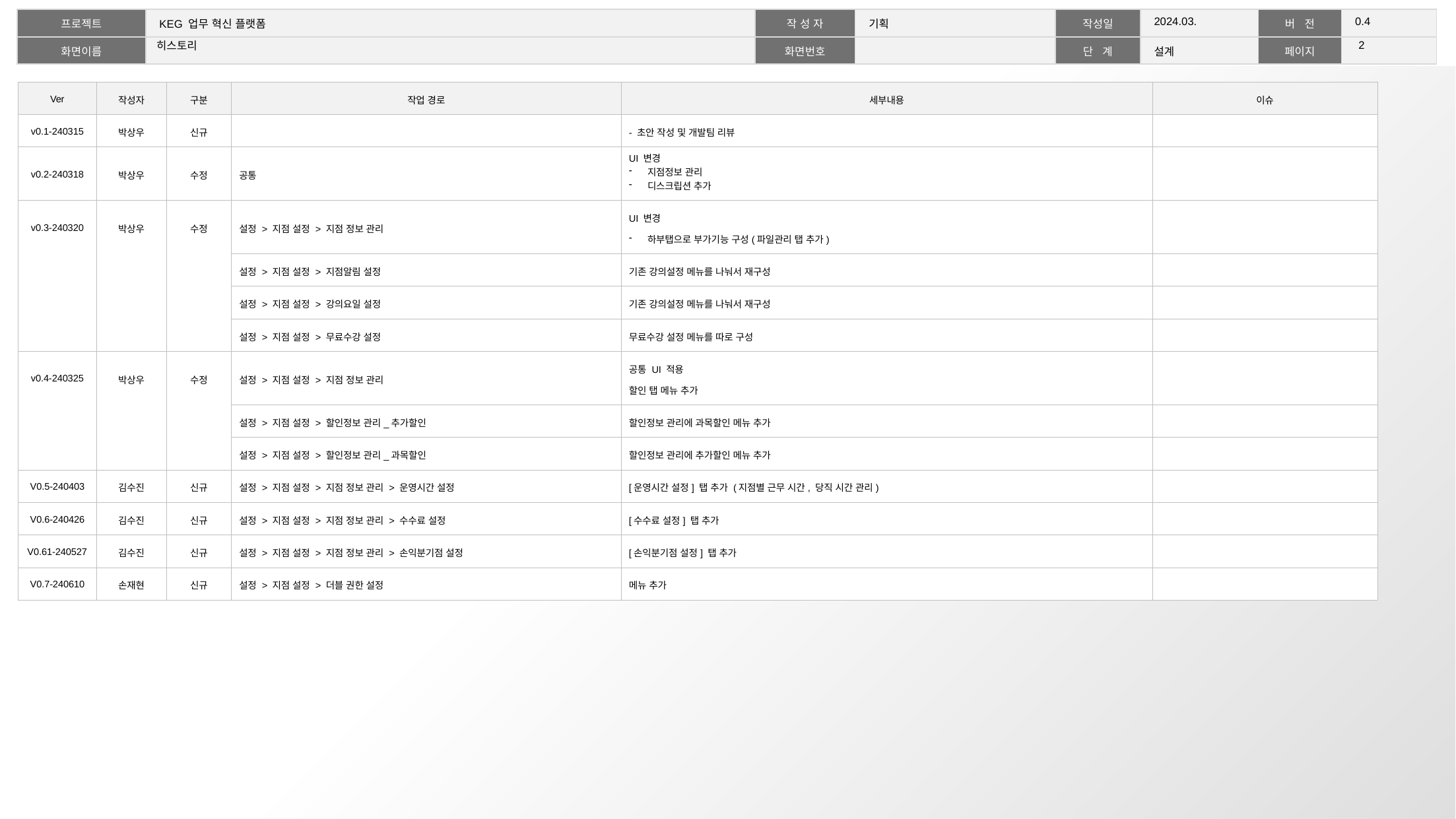

2

# 히스토리
| Ver | 작성자 | 구분 | 작업 경로 | 세부내용 | 이슈 |
| --- | --- | --- | --- | --- | --- |
| v0.1-240315 | 박상우 | 신규 |  | - 초안 작성 및 개발팀 리뷰 |  |
| v0.2-240318 | 박상우 | 수정 | 공통 | UI 변경 지점정보 관리 디스크립션 추가 |  |
| v0.3-240320 | 박상우 | 수정 | 설정 > 지점 설정 > 지점 정보 관리 | UI 변경 하부탭으로 부가기능 구성(파일관리 탭 추가) |  |
|  |  |  | 설정 > 지점 설정 > 지점알림 설정 | 기존 강의설정 메뉴를 나눠서 재구성 |  |
|  |  |  | 설정 > 지점 설정 > 강의요일 설정 | 기존 강의설정 메뉴를 나눠서 재구성 |  |
|  |  |  | 설정 > 지점 설정 > 무료수강 설정 | 무료수강 설정 메뉴를 따로 구성 |  |
| v0.4-240325 | 박상우 | 수정 | 설정 > 지점 설정 > 지점 정보 관리 | 공통 UI 적용 할인 탭 메뉴 추가 |  |
|  |  |  | 설정 > 지점 설정 > 할인정보 관리\_추가할인 | 할인정보 관리에 과목할인 메뉴 추가 |  |
|  |  |  | 설정 > 지점 설정 > 할인정보 관리\_과목할인 | 할인정보 관리에 추가할인 메뉴 추가 |  |
| V0.5-240403 | 김수진 | 신규 | 설정 > 지점 설정 > 지점 정보 관리 > 운영시간 설정 | [운영시간 설정] 탭 추가 (지점별 근무 시간, 당직 시간 관리) |  |
| V0.6-240426 | 김수진 | 신규 | 설정 > 지점 설정 > 지점 정보 관리 > 수수료 설정 | [수수료 설정] 탭 추가 |  |
| V0.61-240527 | 김수진 | 신규 | 설정 > 지점 설정 > 지점 정보 관리 > 손익분기점 설정 | [손익분기점 설정] 탭 추가 |  |
| V0.7-240610 | 손재현 | 신규 | 설정 > 지점 설정 > 더블 권한 설정 | 메뉴 추가 |  |